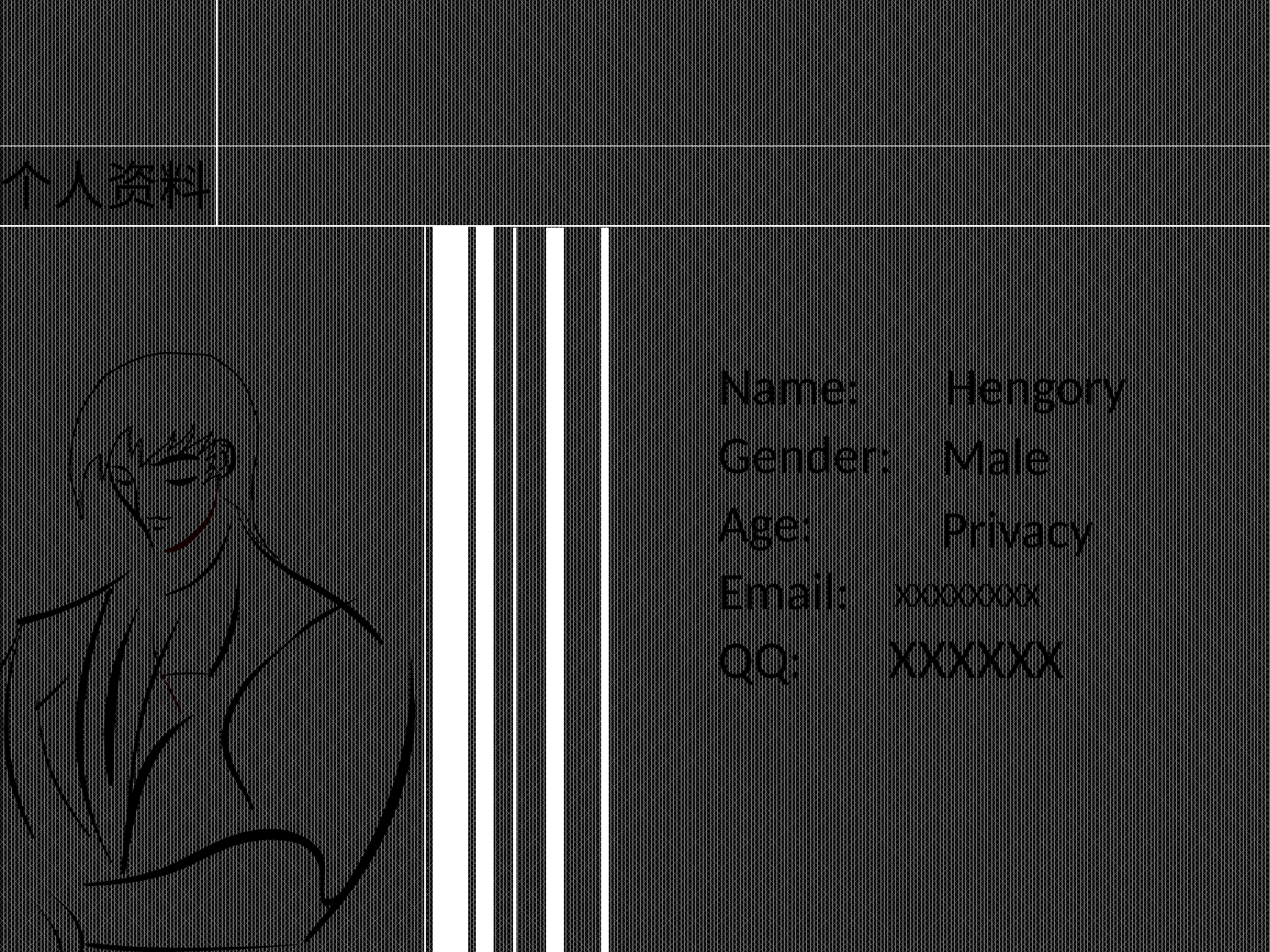

个人资料

Name:
Hengory

Gender:
Male

Age:
Privacy

Email:
XXXXXXXX

XXXXXX

QQ: